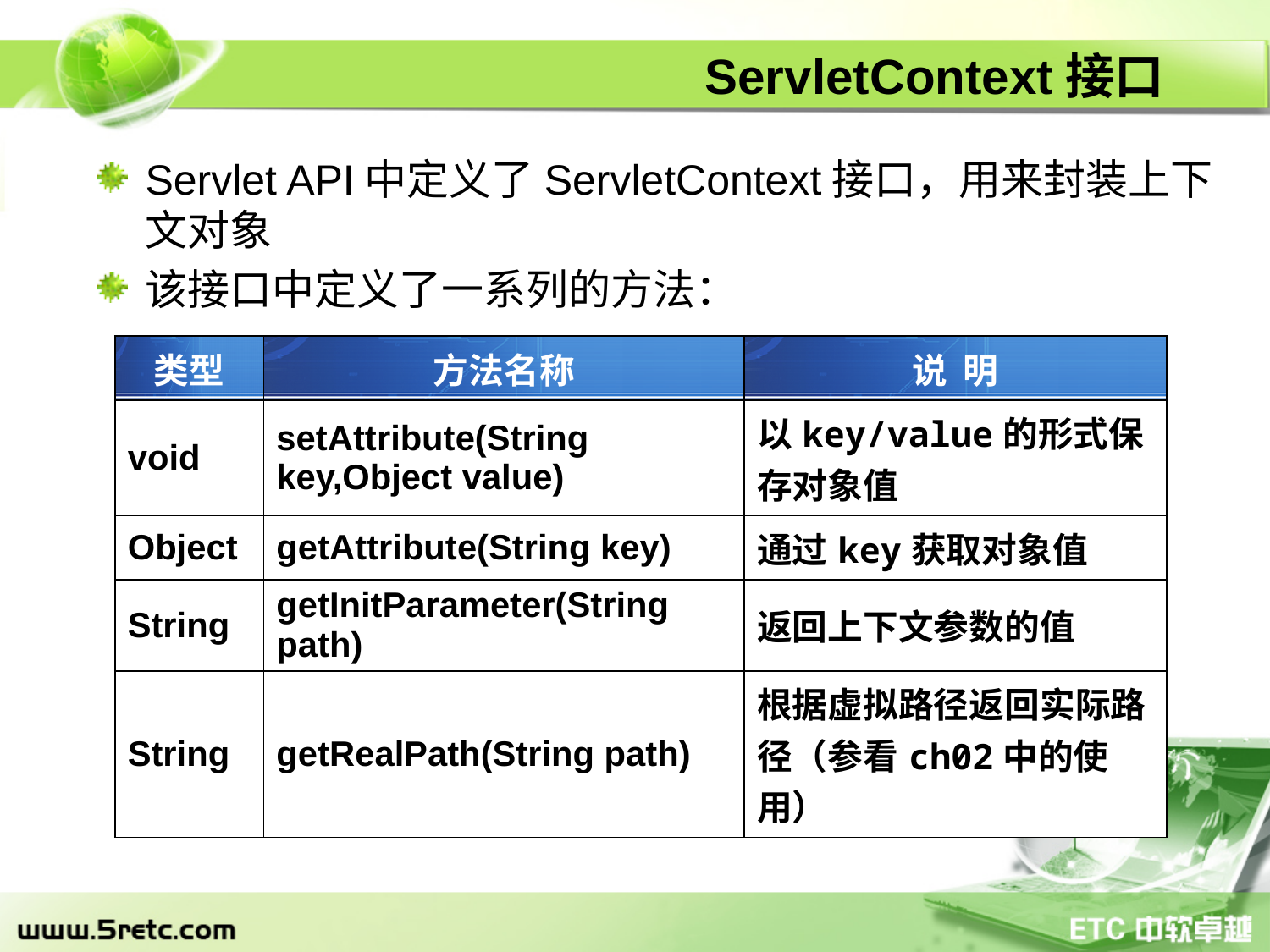

# ServletContext接口
Servlet API中定义了ServletContext接口，用来封装上下文对象
该接口中定义了一系列的方法：
| 类型 | 方法名称 | 说 明 |
| --- | --- | --- |
| void | setAttribute(String key,Object value) | 以key/value的形式保存对象值 |
| Object | getAttribute(String key) | 通过key获取对象值 |
| String | getInitParameter(String path) | 返回上下文参数的值 |
| String | getRealPath(String path) | 根据虚拟路径返回实际路径（参看ch02中的使用） |